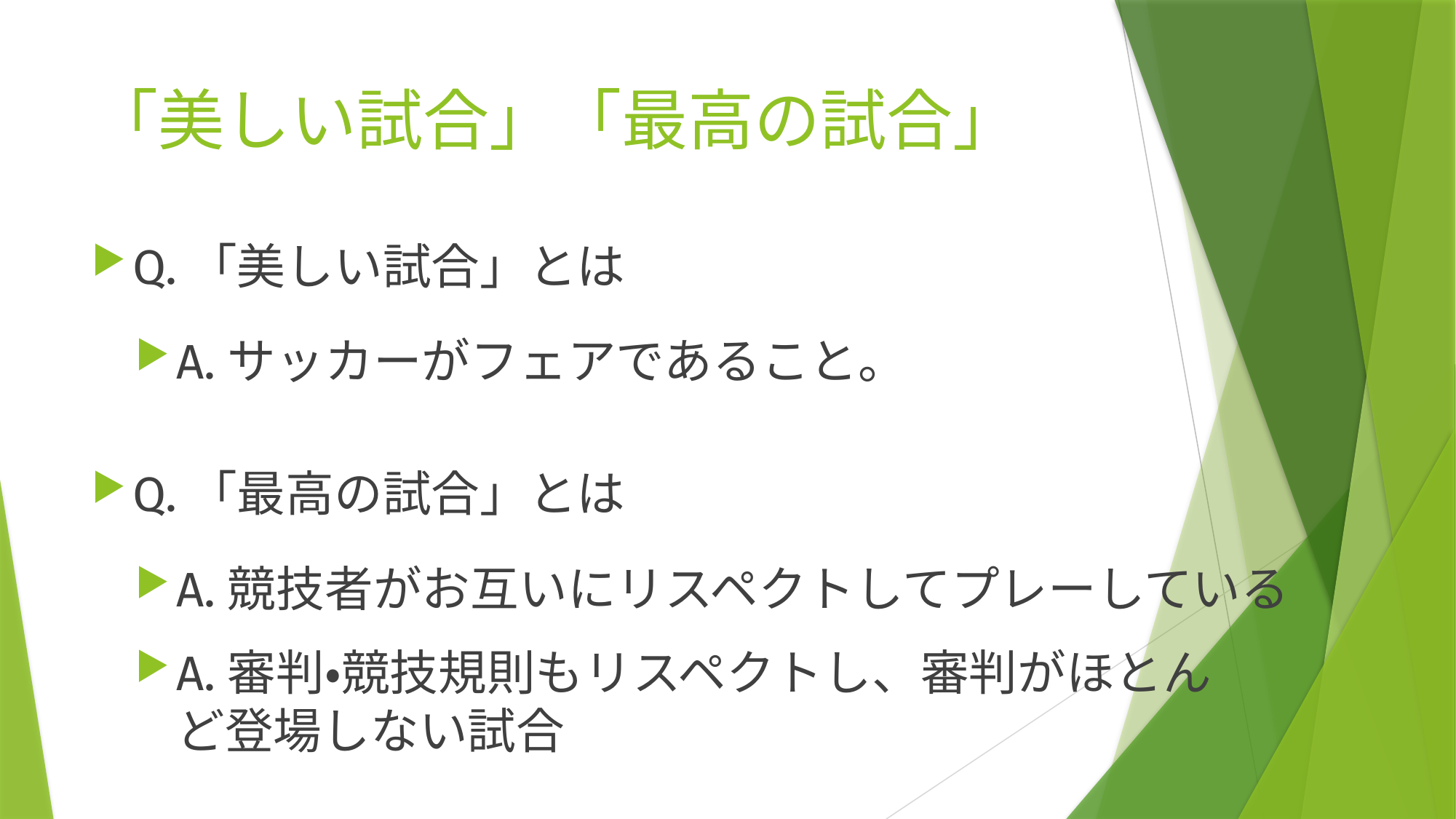

# 「美しい試合」「最高の試合」
Q.「美しい試合」とは

A.サッカーがフェアであること。
Q.「最高の試合」とは
A.競技者がお互いにリスペクトしてプレーしている
A.審判・競技規則もリスペクトし、審判がほとんど登場しない試合